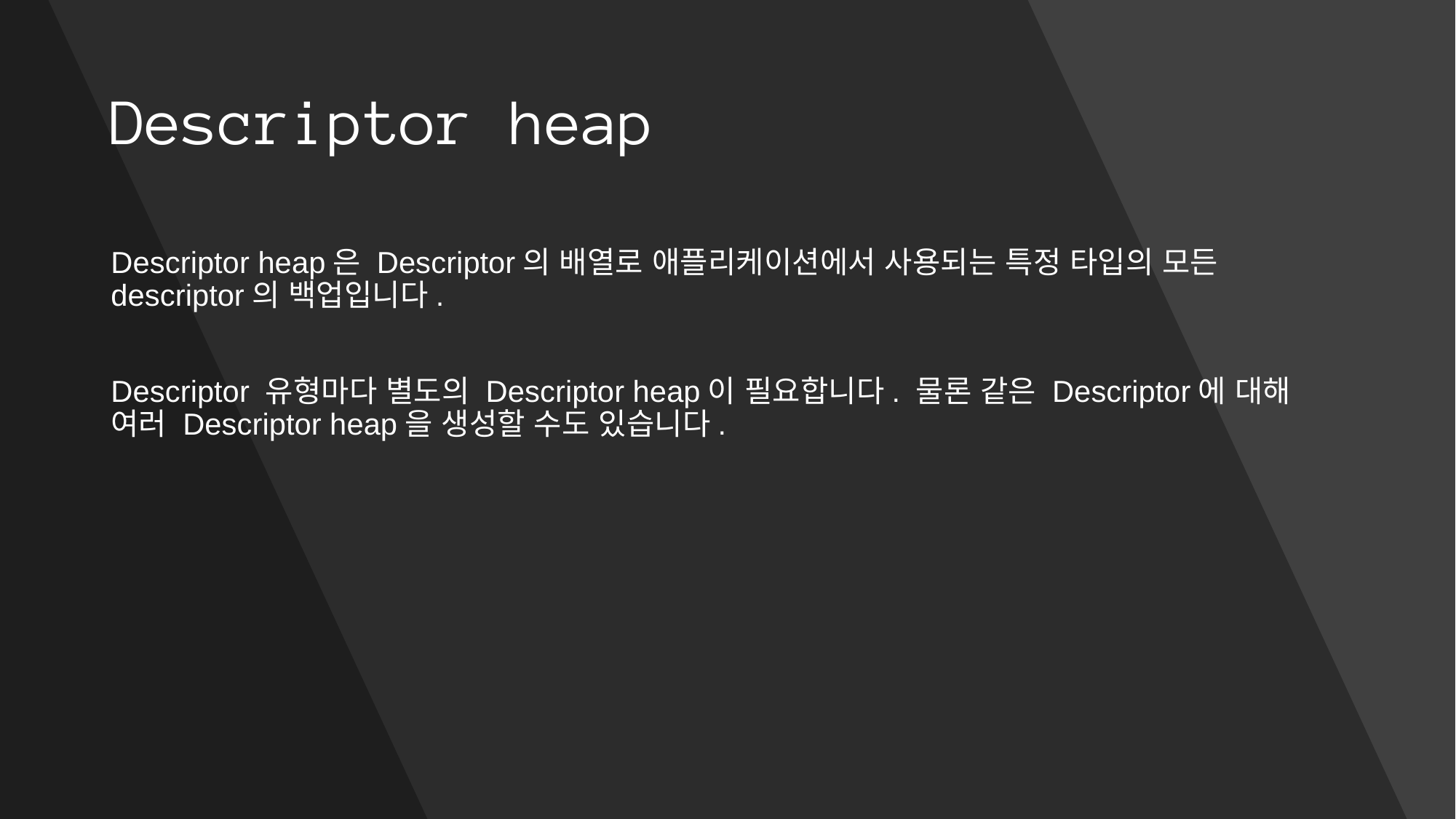

# Descriptor heap
Descriptor heap은 Descriptor의 배열로 애플리케이션에서 사용되는 특정 타입의 모든 descriptor의 백업입니다.

Descriptor 유형마다 별도의 Descriptor heap이 필요합니다. 물론 같은 Descriptor에 대해 여러 Descriptor heap을 생성할 수도 있습니다.